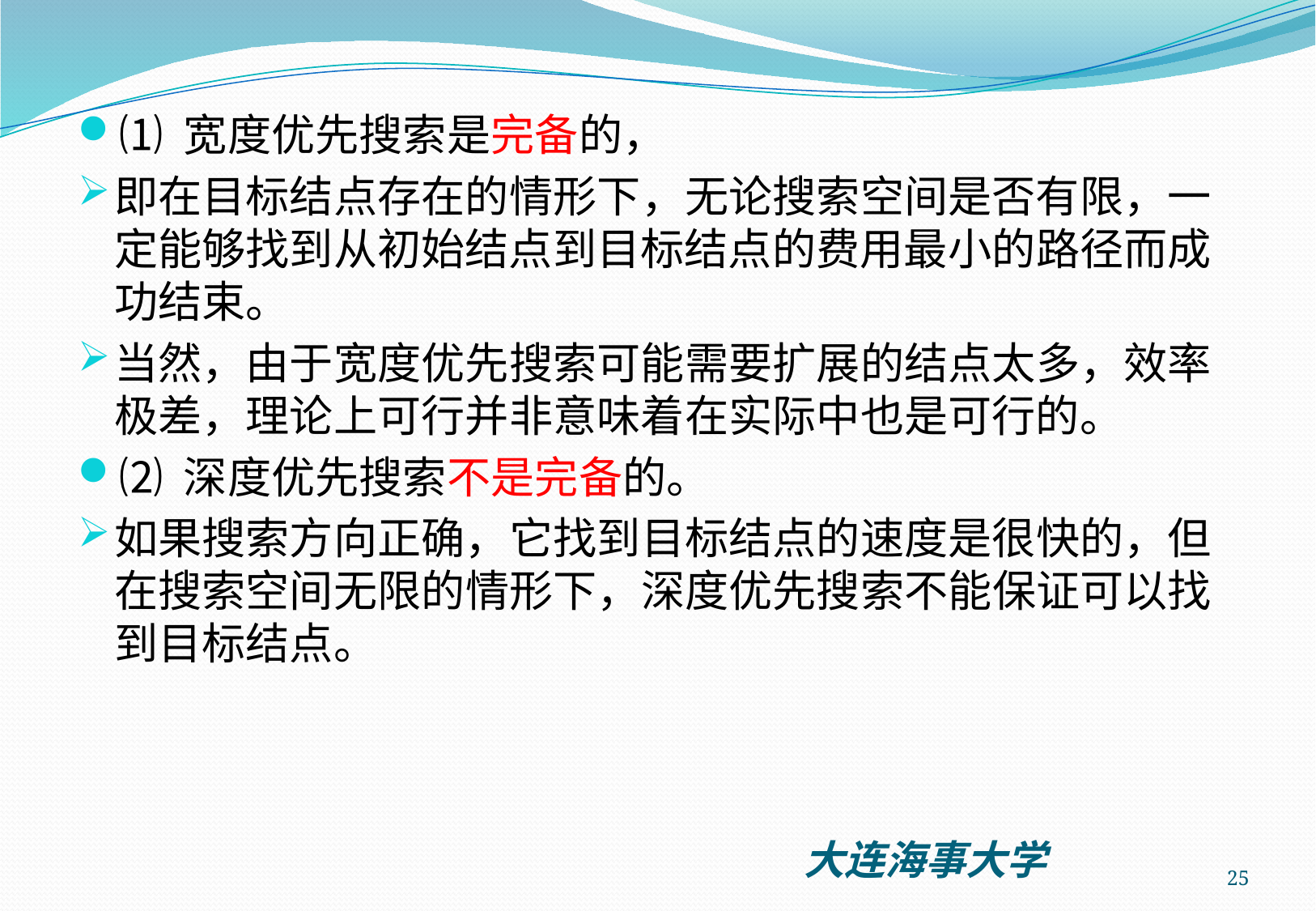

⑴ 宽度优先搜索是完备的，
即在目标结点存在的情形下，无论搜索空间是否有限，一定能够找到从初始结点到目标结点的费用最小的路径而成功结束。
当然，由于宽度优先搜索可能需要扩展的结点太多，效率极差，理论上可行并非意味着在实际中也是可行的。
⑵ 深度优先搜索不是完备的。
如果搜索方向正确，它找到目标结点的速度是很快的，但在搜索空间无限的情形下，深度优先搜索不能保证可以找到目标结点。

25